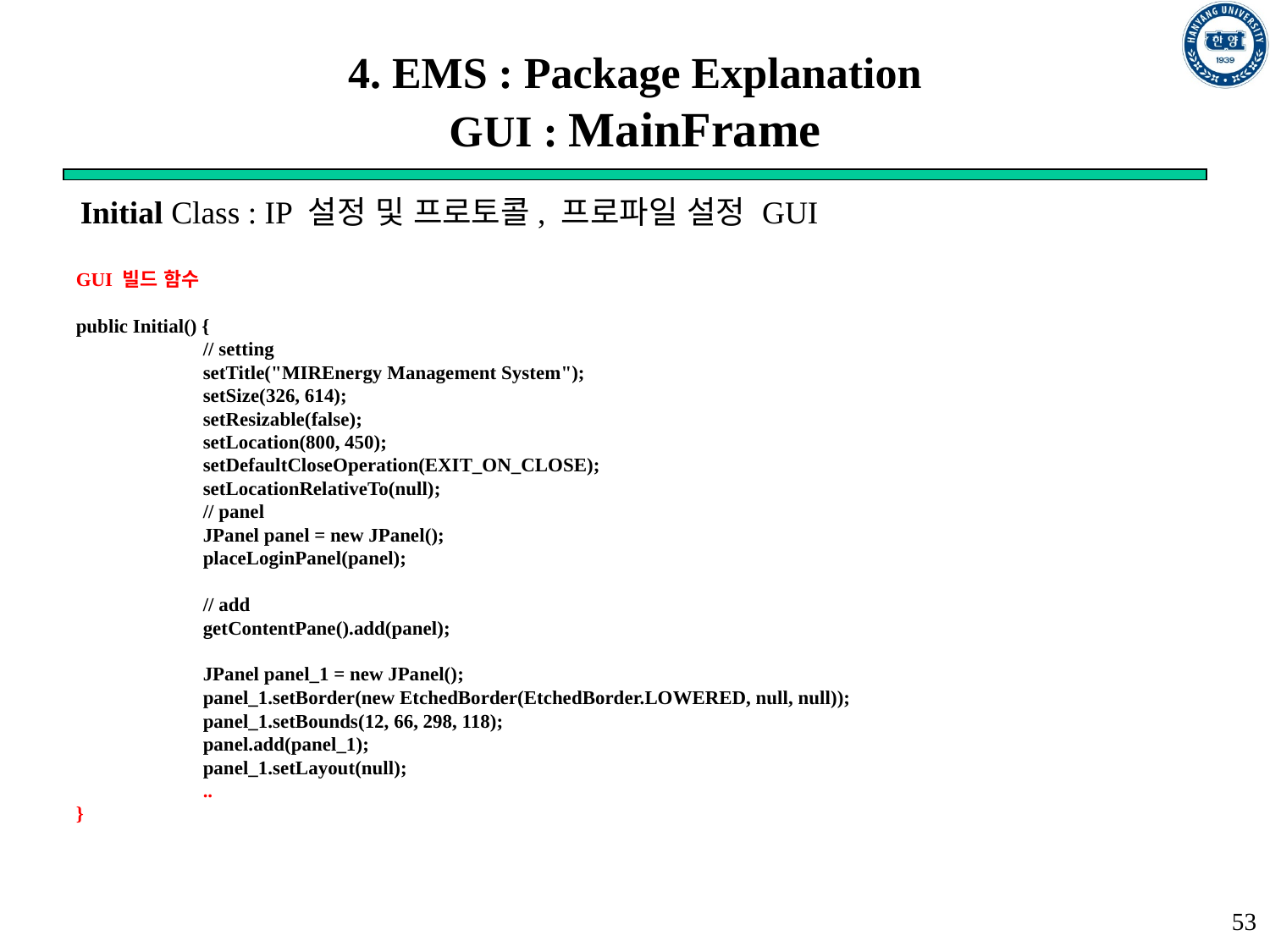

# 4. EMS : Package Explanation GUI : MainFrame
Initial Class : IP 설정 및 프로토콜, 프로파일 설정 GUI

GUI 빌드 함수

public Initial() {
	// setting
	setTitle("MIREnergy Management System");
	setSize(326, 614);
	setResizable(false);
	setLocation(800, 450);
	setDefaultCloseOperation(EXIT_ON_CLOSE);
	setLocationRelativeTo(null);
	// panel
	JPanel panel = new JPanel();
	placeLoginPanel(panel);

	// add
	getContentPane().add(panel);

	JPanel panel_1 = new JPanel();
	panel_1.setBorder(new EtchedBorder(EtchedBorder.LOWERED, null, null));
	panel_1.setBounds(12, 66, 298, 118);
	panel.add(panel_1);
	panel_1.setLayout(null);
	..
}
53